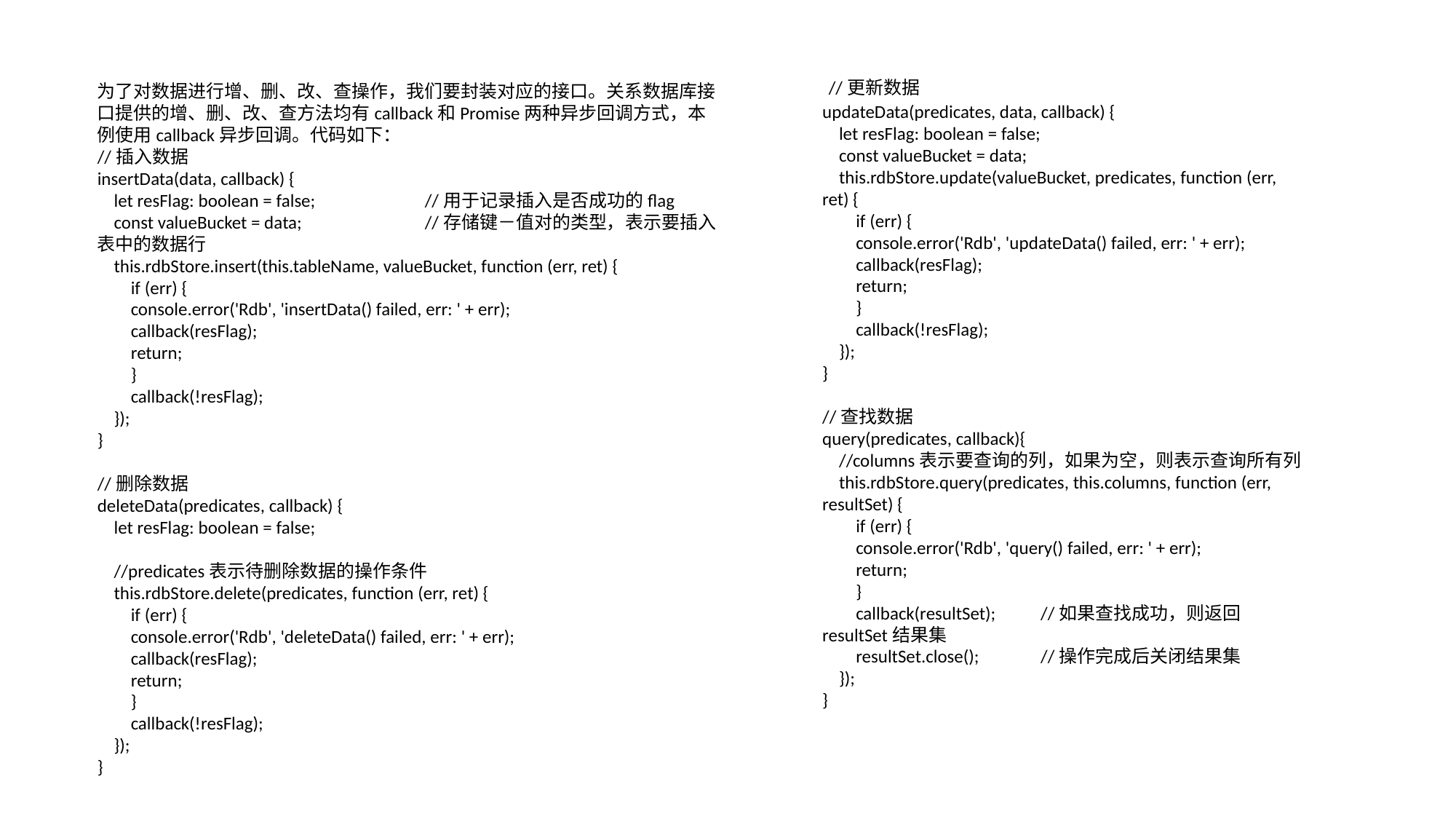

//更新数据
updateData(predicates, data, callback) {
    let resFlag: boolean = false;
    const valueBucket = data;
    this.rdbStore.update(valueBucket, predicates, function (err, ret) {
        if (err) {
        console.error('Rdb', 'updateData() failed, err: ' + err);
        callback(resFlag);
        return;
        }
        callback(!resFlag);
    });
}

//查找数据
query(predicates, callback){
    //columns表示要查询的列，如果为空，则表示查询所有列
    this.rdbStore.query(predicates, this.columns, function (err, resultSet) {
        if (err) {
        console.error('Rdb', 'query() failed, err: ' + err);
        return;
        }
        callback(resultSet);  	//如果查找成功，则返回resultSet结果集
        resultSet.close();  	//操作完成后关闭结果集
    });
}
为了对数据进行增、删、改、查操作，我们要封装对应的接口。关系数据库接口提供的增、删、改、查方法均有callback和Promise两种异步回调方式，本例使用callback异步回调。代码如下：
//插入数据
insertData(data, callback) {
    let resFlag: boolean = false;  	//用于记录插入是否成功的flag
    const valueBucket = data;  		//存储键－值对的类型，表示要插入表中的数据行
    this.rdbStore.insert(this.tableName, valueBucket, function (err, ret) {
        if (err) {
        console.error('Rdb', 'insertData() failed, err: ' + err);
        callback(resFlag);
        return;
        }
        callback(!resFlag);
    });
}

//删除数据
deleteData(predicates, callback) {
    let resFlag: boolean = false;

    //predicates表示待删除数据的操作条件
    this.rdbStore.delete(predicates, function (err, ret) {
        if (err) {
        console.error('Rdb', 'deleteData() failed, err: ' + err);
        callback(resFlag);
        return;
        }
        callback(!resFlag);
    });
}